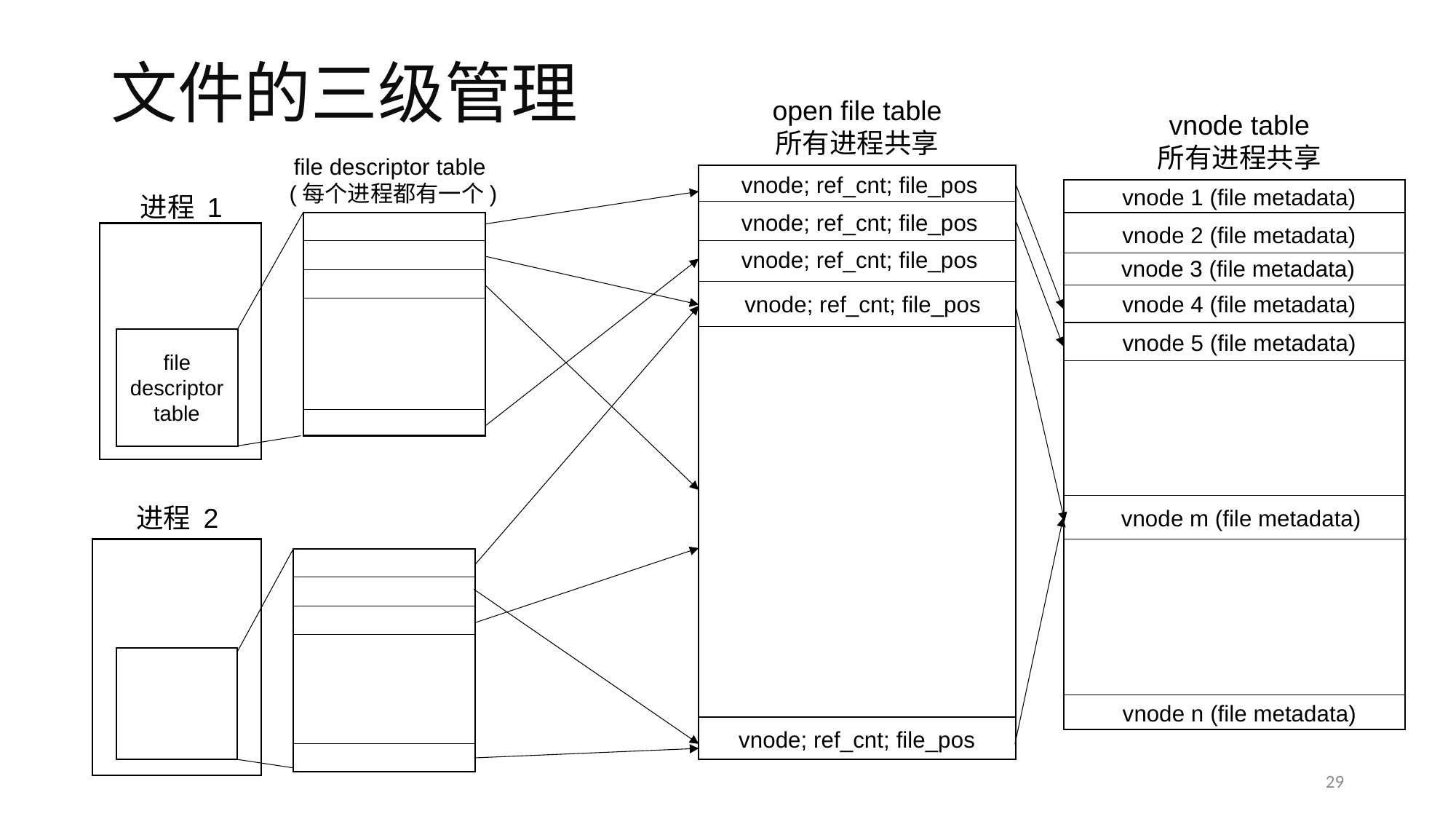

# 文件的三级管理
open file table
所有进程共享
vnode table
所有进程共享
file descriptor table
 (每个进程都有一个)

vnode; ref_cnt; file_pos
vnode 1 (file metadata)

进程 1
vnode; ref_cnt; file_pos

vnode 2 (file metadata)

vnode; ref_cnt; file_pos
vnode 3 (file metadata)
vnode; ref_cnt; file_pos
vnode 4 (file metadata)
vnode 5 (file metadata)
file descriptor table
进程 2
vnode m (file metadata)

vnode n (file metadata)
vnode; ref_cnt; file_pos
29